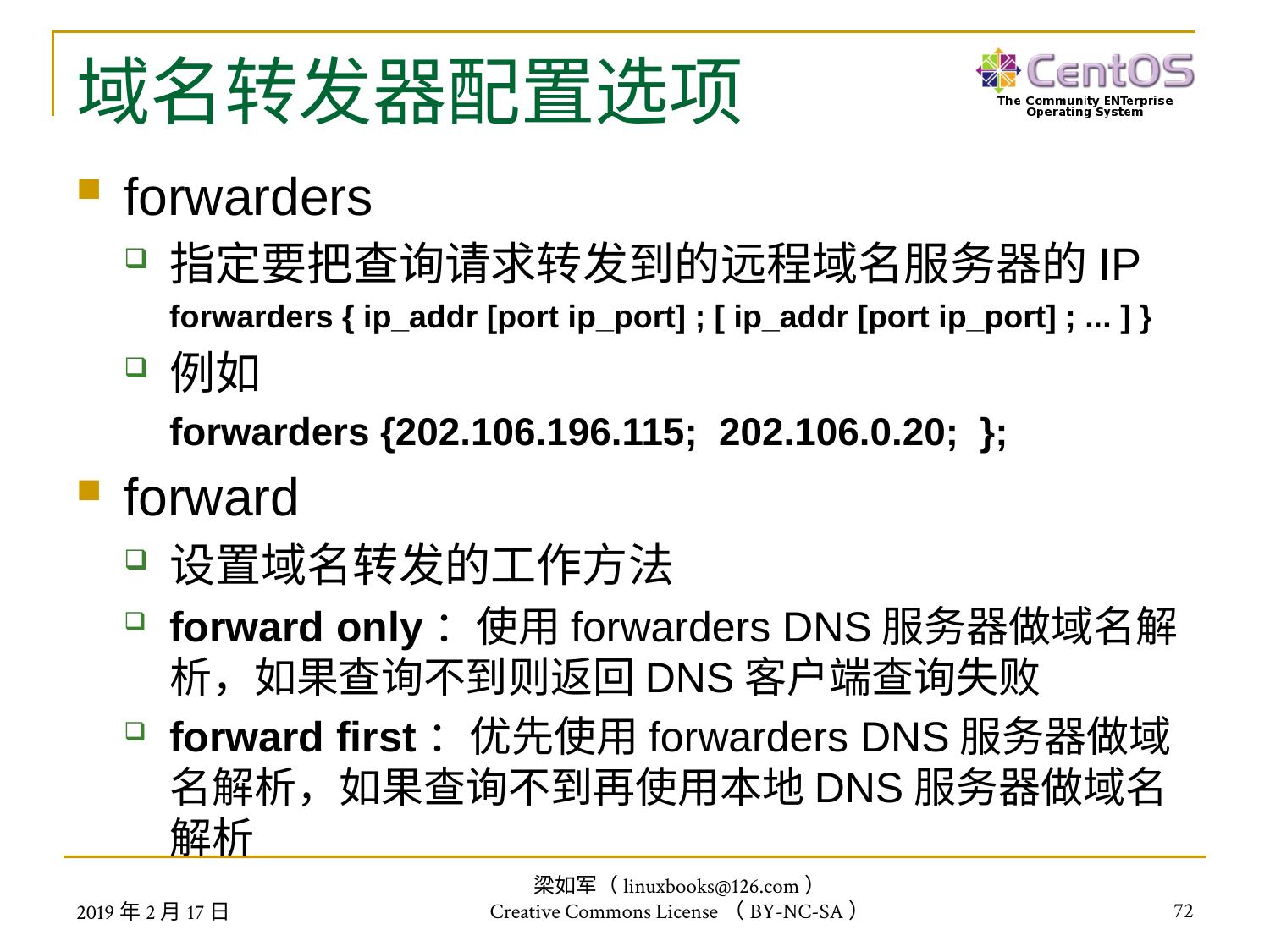

# 域名转发器配置选项
forwarders
指定要把查询请求转发到的远程域名服务器的IP
forwarders { ip_addr [port ip_port] ; [ ip_addr [port ip_port] ; ... ] }
例如
forwarders {202.106.196.115;  202.106.0.20;  };
forward
设置域名转发的工作方法
forward only：使用forwarders DNS服务器做域名解析，如果查询不到则返回DNS客户端查询失败
forward first：优先使用forwarders DNS服务器做域名解析，如果查询不到再使用本地DNS服务器做域名解析
梁如军（linuxbooks@126.com）
Creative Commons License（BY-NC-SA）
2019年2月17日
72